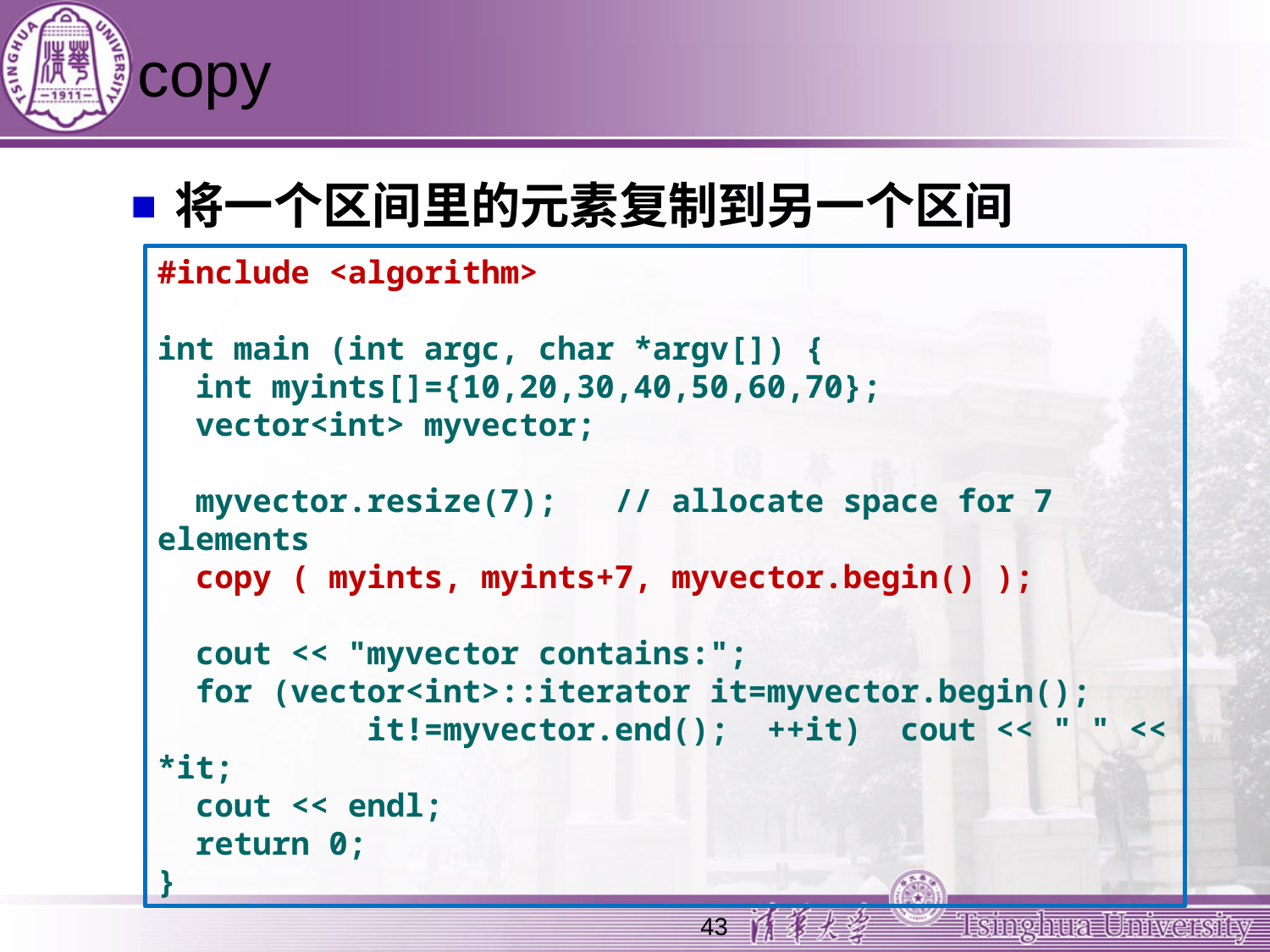

# copy
将一个区间里的元素复制到另一个区间

#include <algorithm>

int main (int argc, char *argv[]) {
  int myints[]={10,20,30,40,50,60,70};
  vector<int> myvector;

  myvector.resize(7);   // allocate space for 7 elements
  copy ( myints, myints+7, myvector.begin() );

  cout << "myvector contains:";
  for (vector<int>::iterator it=myvector.begin();
           it!=myvector.end();  ++it)  cout << " " << *it;
  cout << endl;
  return 0;
}
43